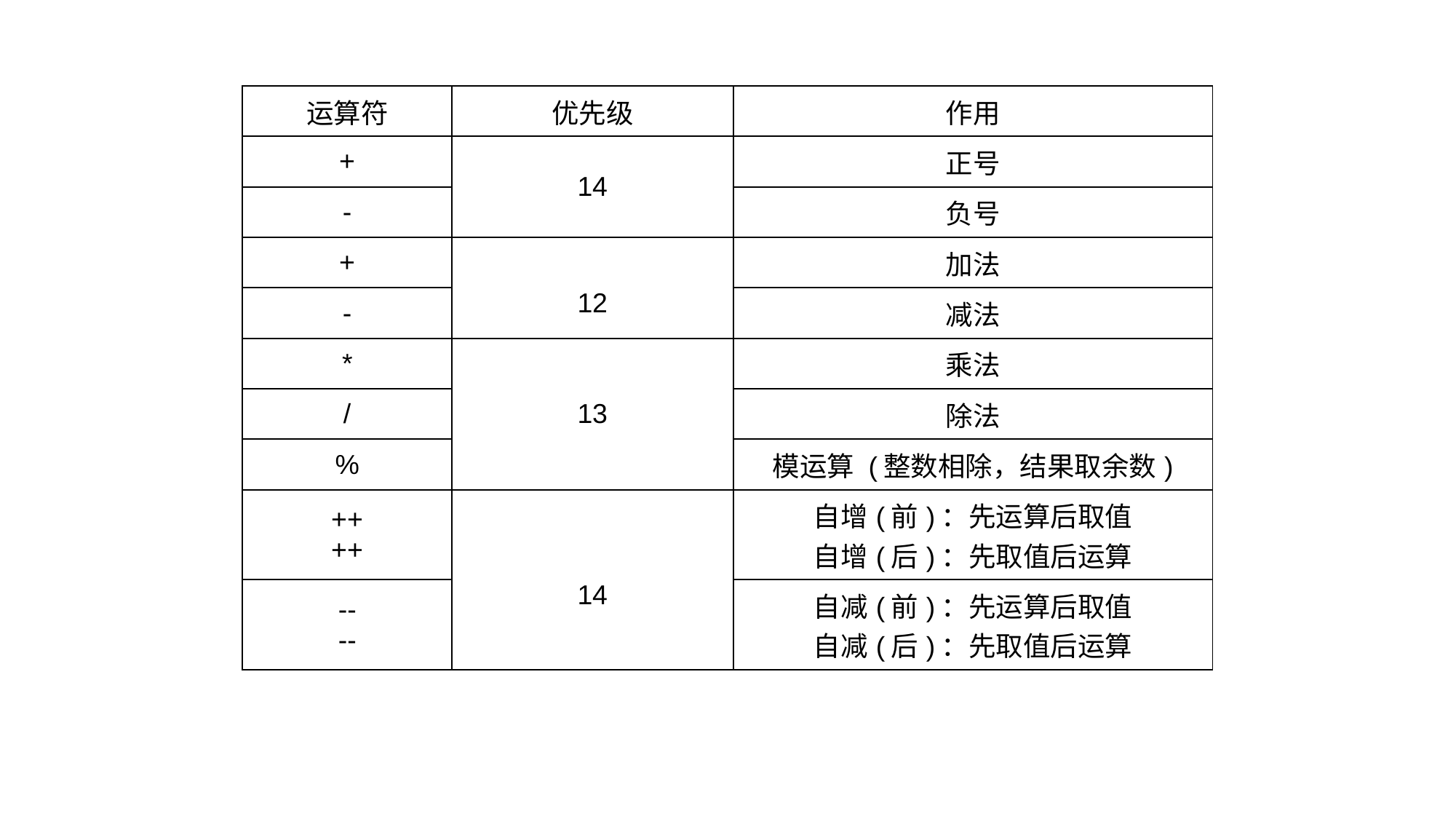

| 运算符 | 优先级 | 作用 |
| --- | --- | --- |
| + | 14 | 正号 |
| - | 14 | 负号 |
| + | 12 | 加法 |
| - | 12 | 减法 |
| \* | 13 | 乘法 |
| / | 13 | 除法 |
| % | 13 | 模运算 (整数相除，结果取余数) |
| ++ ++ | 14 | 自增(前)：先运算后取值 自增(后)：先取值后运算 |
| -- -- | 14 | 自减(前)：先运算后取值 自减(后)：先取值后运算 |